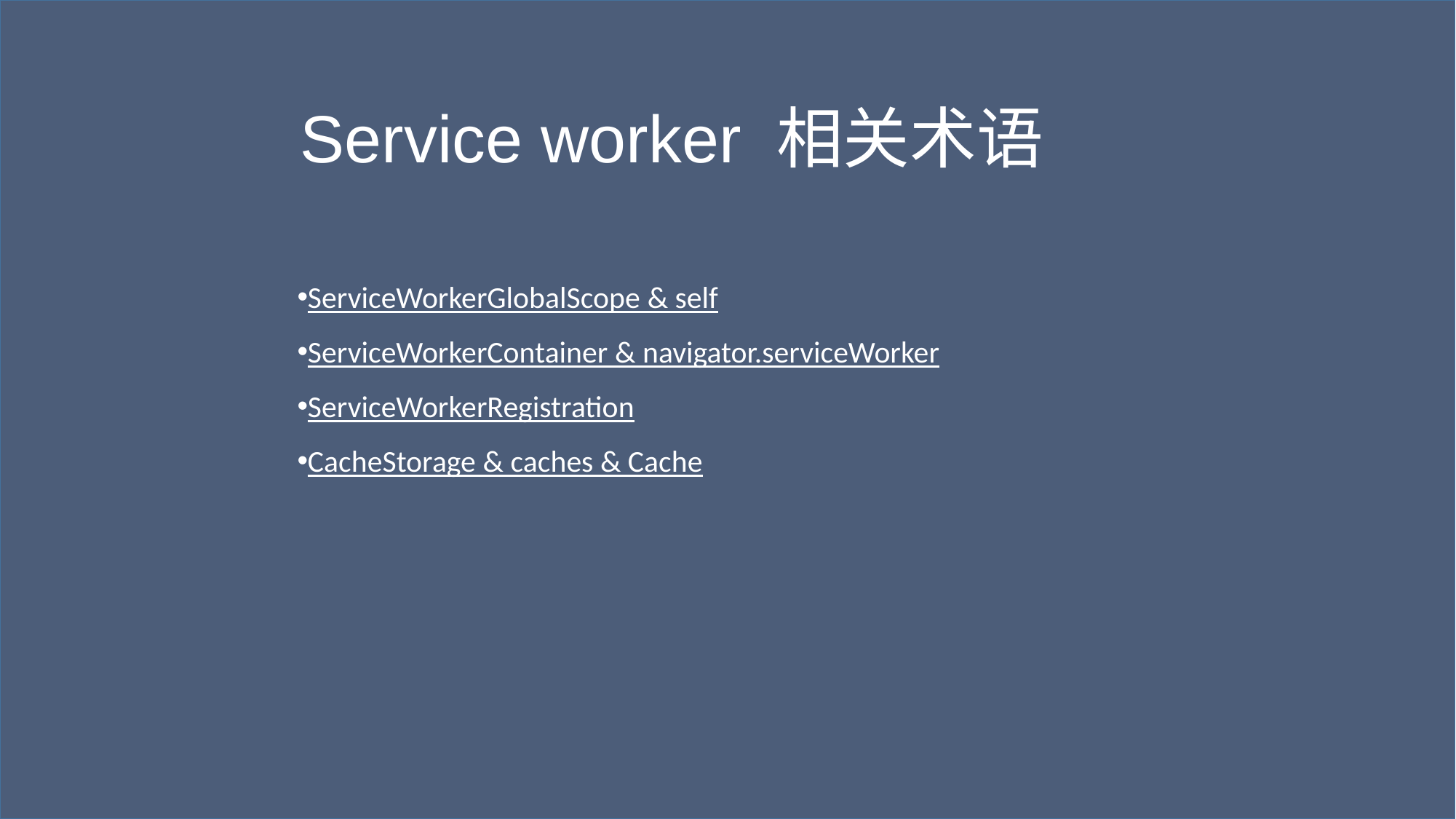

Service worker 相关术语
ServiceWorkerGlobalScope & self
ServiceWorkerContainer & navigator.serviceWorker
ServiceWorkerRegistration
CacheStorage & caches & Cache